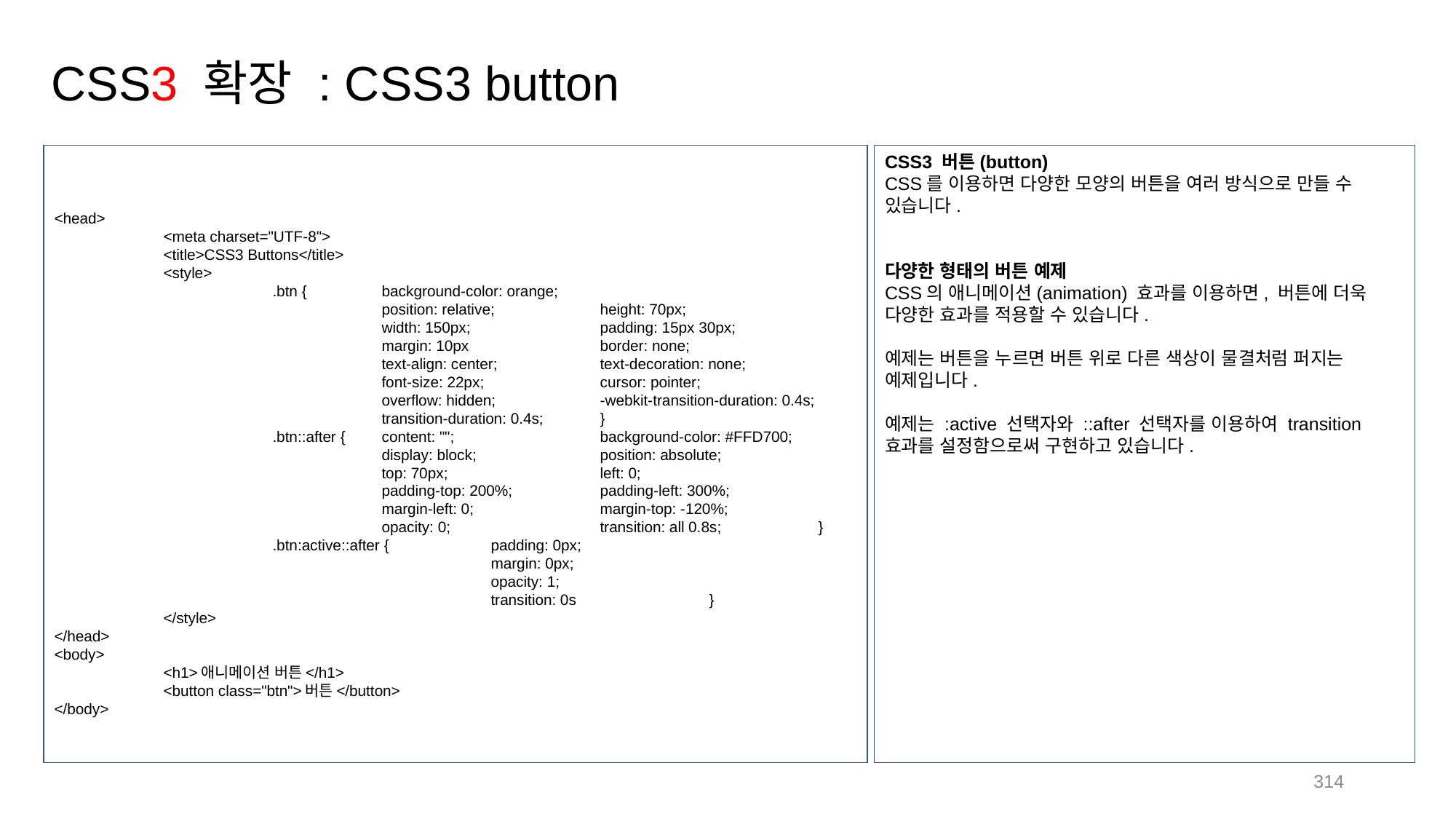

# CSS3 확장 : CSS3 button

<head>
	<meta charset="UTF-8">
	<title>CSS3 Buttons</title>
	<style>
		.btn {	background-color: orange;
			position: relative;	height: 70px;
			width: 150px;		padding: 15px 30px;
			margin: 10px		border: none;
			text-align: center;	text-decoration: none;
			font-size: 22px;		cursor: pointer;
			overflow: hidden;	-webkit-transition-duration: 0.4s;
			transition-duration: 0.4s;	}
		.btn::after {	content: "";		background-color: #FFD700;
			display: block;		position: absolute;
			top: 70px;		left: 0;
			padding-top: 200%;	padding-left: 300%;
			margin-left: 0;		margin-top: -120%;
			opacity: 0;		transition: all 0.8s;	}
		.btn:active::after {	padding: 0px;
				margin: 0px;
				opacity: 1;
				transition: 0s		}
	</style>
</head>
<body>
	<h1>애니메이션 버튼</h1>
	<button class="btn">버튼</button>
</body>
CSS3 버튼(button)
CSS를 이용하면 다양한 모양의 버튼을 여러 방식으로 만들 수 있습니다.

다양한 형태의 버튼 예제
CSS의 애니메이션(animation) 효과를 이용하면, 버튼에 더욱 다양한 효과를 적용할 수 있습니다.

예제는 버튼을 누르면 버튼 위로 다른 색상이 물결처럼 퍼지는 예제입니다.

예제는 :active 선택자와 ::after 선택자를 이용하여 transition 효과를 설정함으로써 구현하고 있습니다.
314